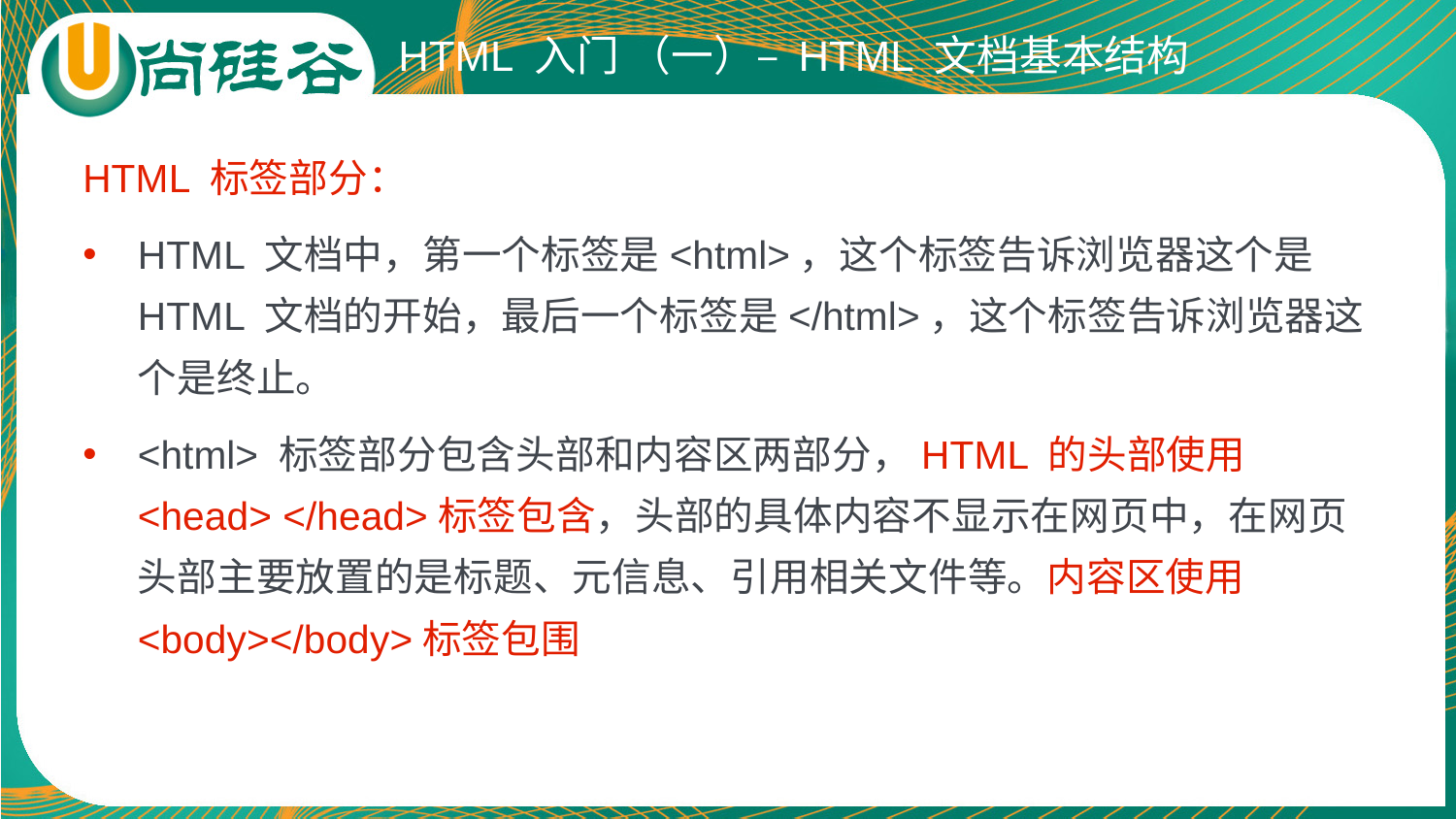

# HTML 入门 （一）– HTML 文档基本结构
HTML 标签部分：
HTML 文档中，第一个标签是<html>，这个标签告诉浏览器这个是HTML 文档的开始，最后一个标签是</html>，这个标签告诉浏览器这个是终止。
<html> 标签部分包含头部和内容区两部分，HTML 的头部使用<head> </head>标签包含，头部的具体内容不显示在网页中，在网页头部主要放置的是标题、元信息、引用相关文件等。内容区使用<body></body>标签包围